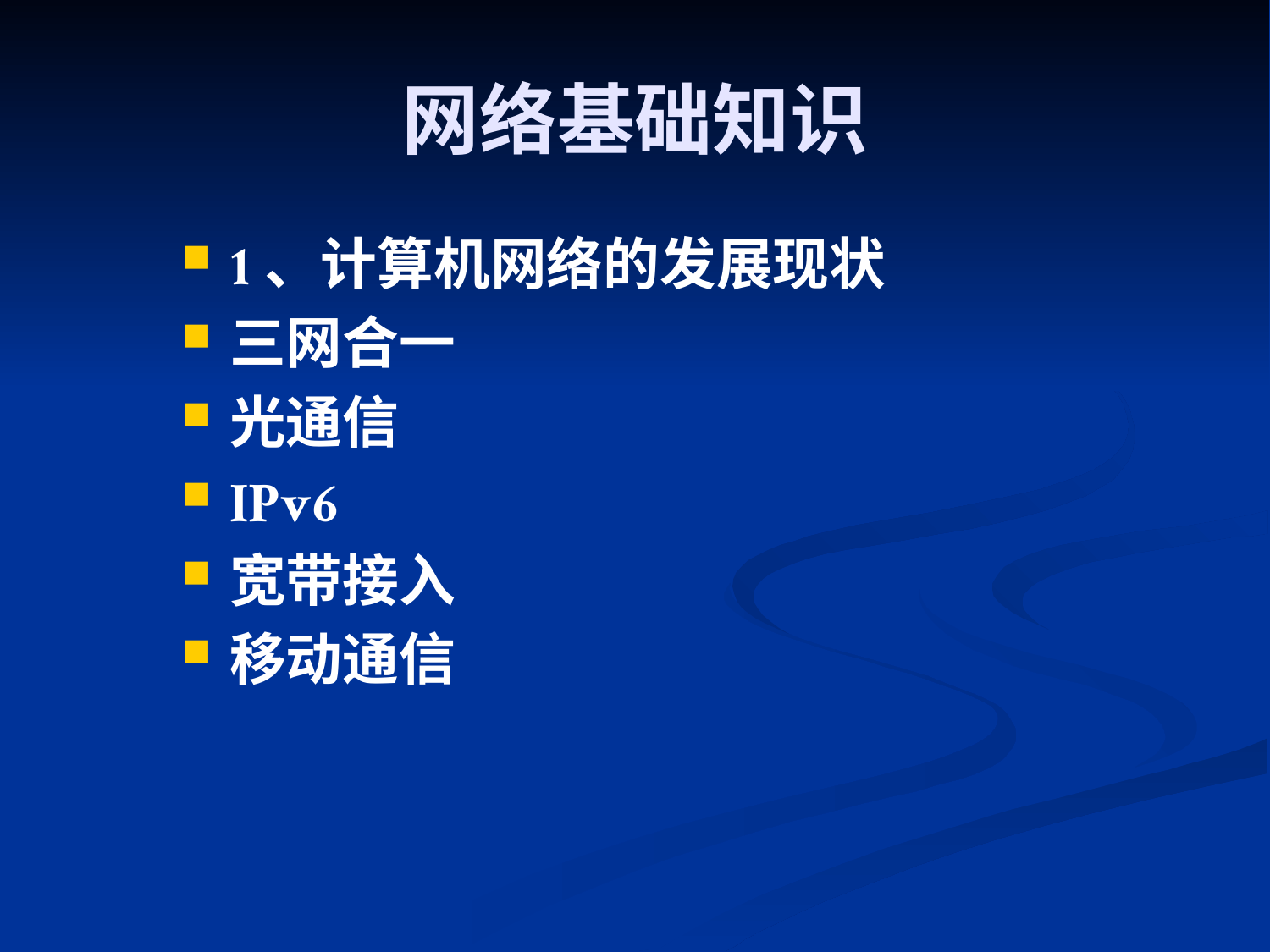

# 网络基础知识
1、计算机网络的发展现状
三网合一
光通信
IPv6
宽带接入
移动通信